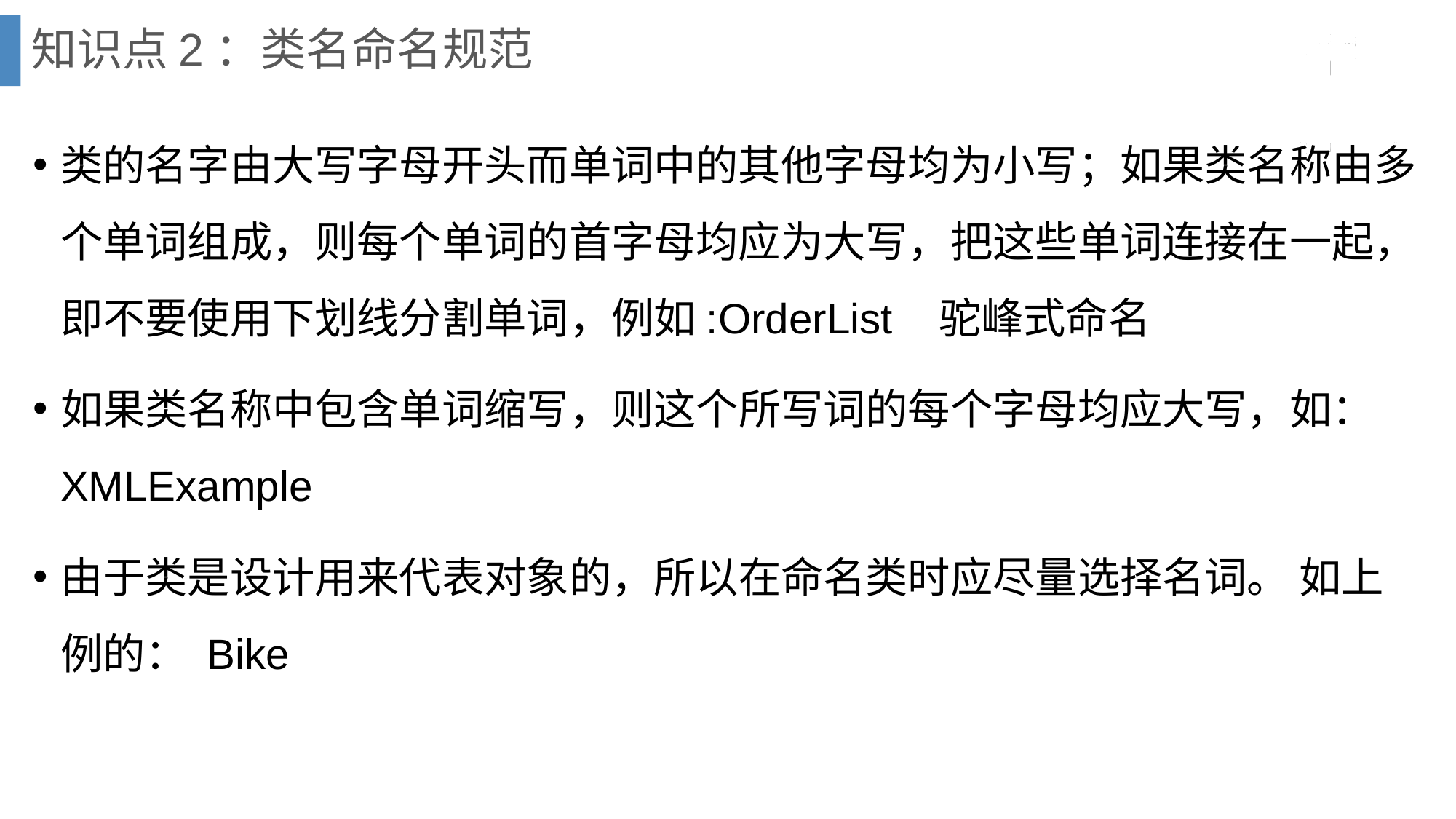

# 知识点2：类名命名规范
类的名字由大写字母开头而单词中的其他字母均为小写；如果类名称由多个单词组成，则每个单词的首字母均应为大写，把这些单词连接在一起，即不要使用下划线分割单词，例如:OrderList   驼峰式命名
如果类名称中包含单词缩写，则这个所写词的每个字母均应大写，如：XMLExample
由于类是设计用来代表对象的，所以在命名类时应尽量选择名词。 如上例的： Bike